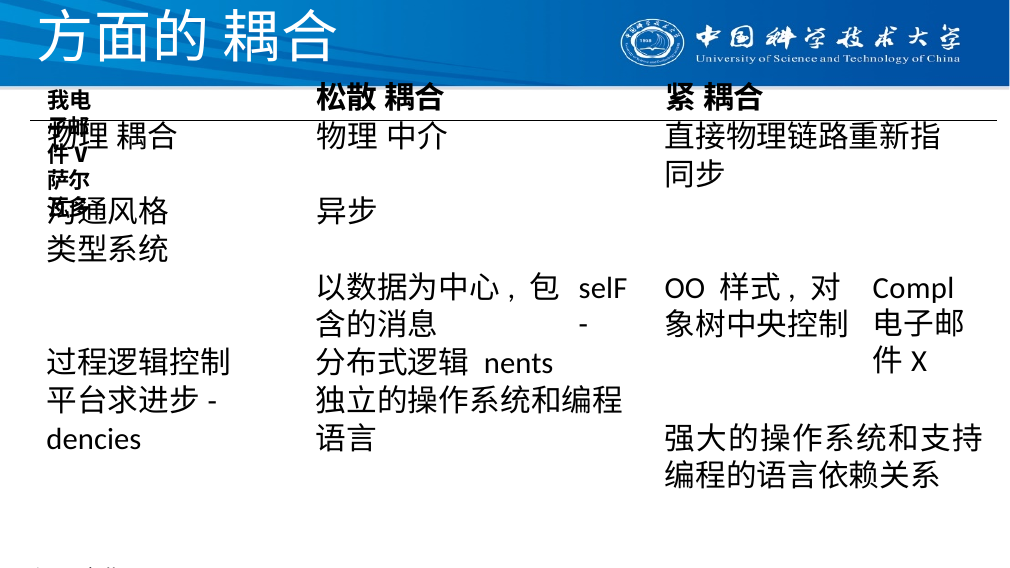

# 方面的 耦合
松散 耦合
紧 耦合
我电子邮件V萨尔瓦多
直接物理链路重新指
同步
物理 耦合
物理 中介

沟通风格
类型系统
异步
以数据为中心, 包含的消息
OO 样式, 对象树中央控制
selF-
Compl电子邮件X
过程逻辑控制
平台求进步-dencies
分布式逻辑 nents
独立的操作系统和编程语言
强大的操作系统和支持编程的语言依赖关系
源：企业 Soa